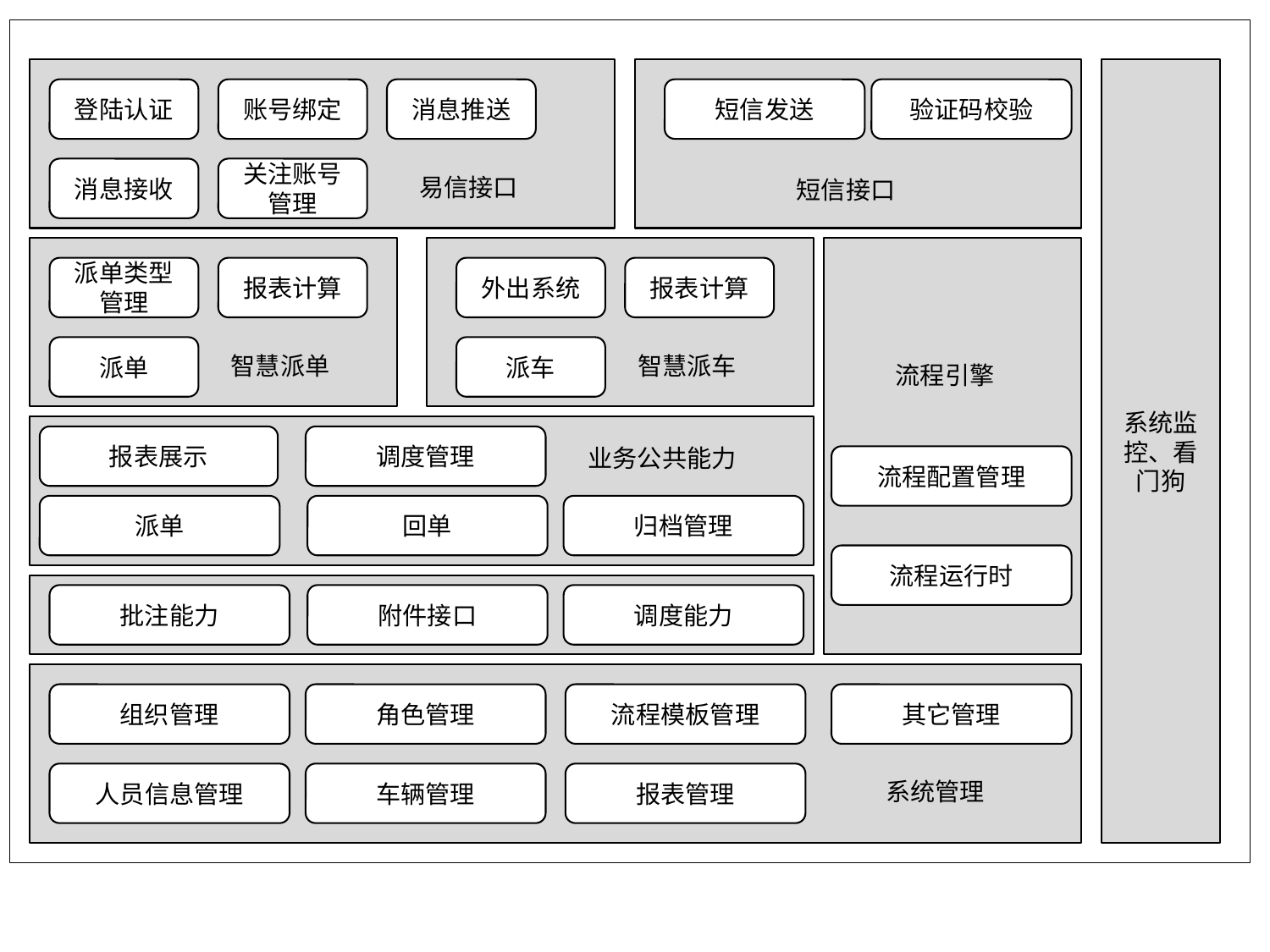

系统监控、看门狗
登陆认证
账号绑定
消息推送
短信发送
验证码校验
消息接收
关注账号管理
易信接口
短信接口

派单类型管理
报表计算
外出系统
报表计算
派单
派车
智慧派单
智慧派车
流程引擎

报表展示
调度管理
业务公共能力
流程配置管理
派单
回单
归档管理
流程运行时

批注能力
附件接口
调度能力

组织管理
角色管理
流程模板管理
其它管理
人员信息管理
车辆管理
报表管理
系统管理